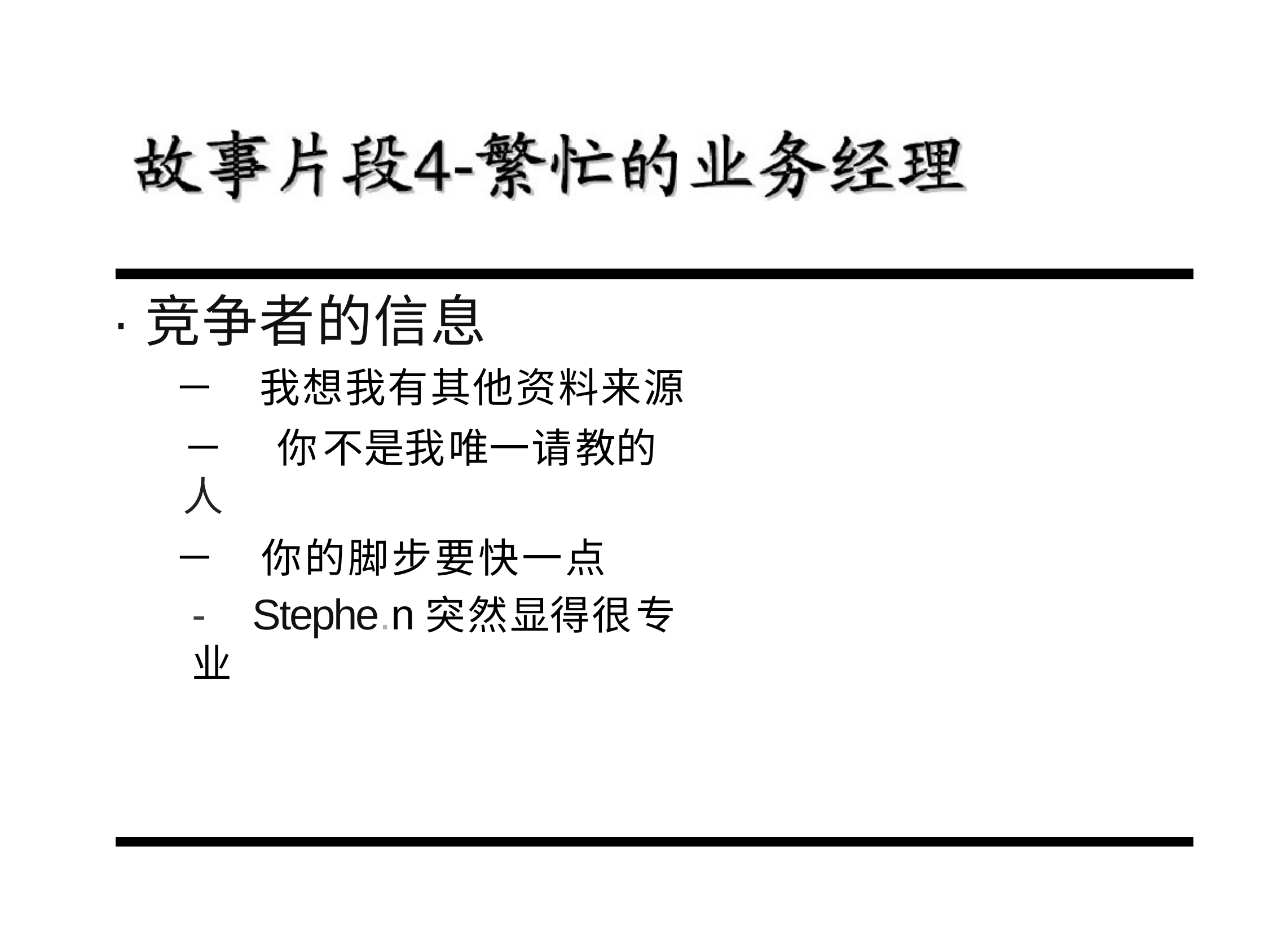

# ·竞争者的信息
－我想我有其他资料来源
－ 你不是我唯一请教的人
－你的脚步要快一点
-	Stephe.n突然显得很专业